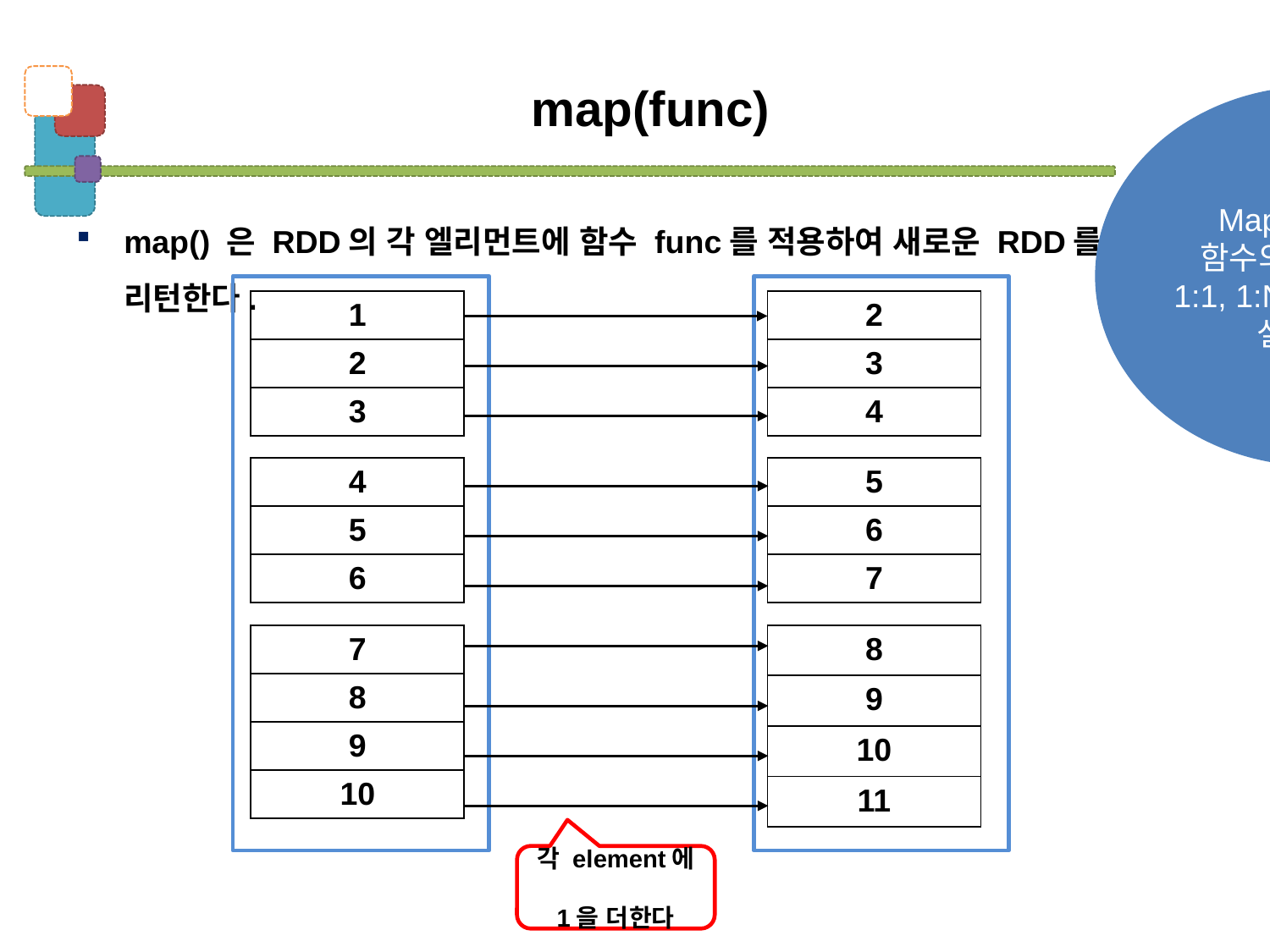

# map(func)
Map, FlatMap 함수의 리턴형태, 1:1, 1:N 관계의 차이 설명하기
map() 은 RDD의 각 엘리먼트에 함수 func를 적용하여 새로운 RDD를 리턴한다.

| 1 |
| --- |
| 2 |
| 3 |
| 2 |
| --- |
| 3 |
| 4 |
| 4 |
| --- |
| 5 |
| 6 |
| 5 |
| --- |
| 6 |
| 7 |
| 7 |
| --- |
| 8 |
| 9 |
| 10 |
| 8 |
| --- |
| 9 |
| 10 |
| 11 |
각 element에
1을 더한다